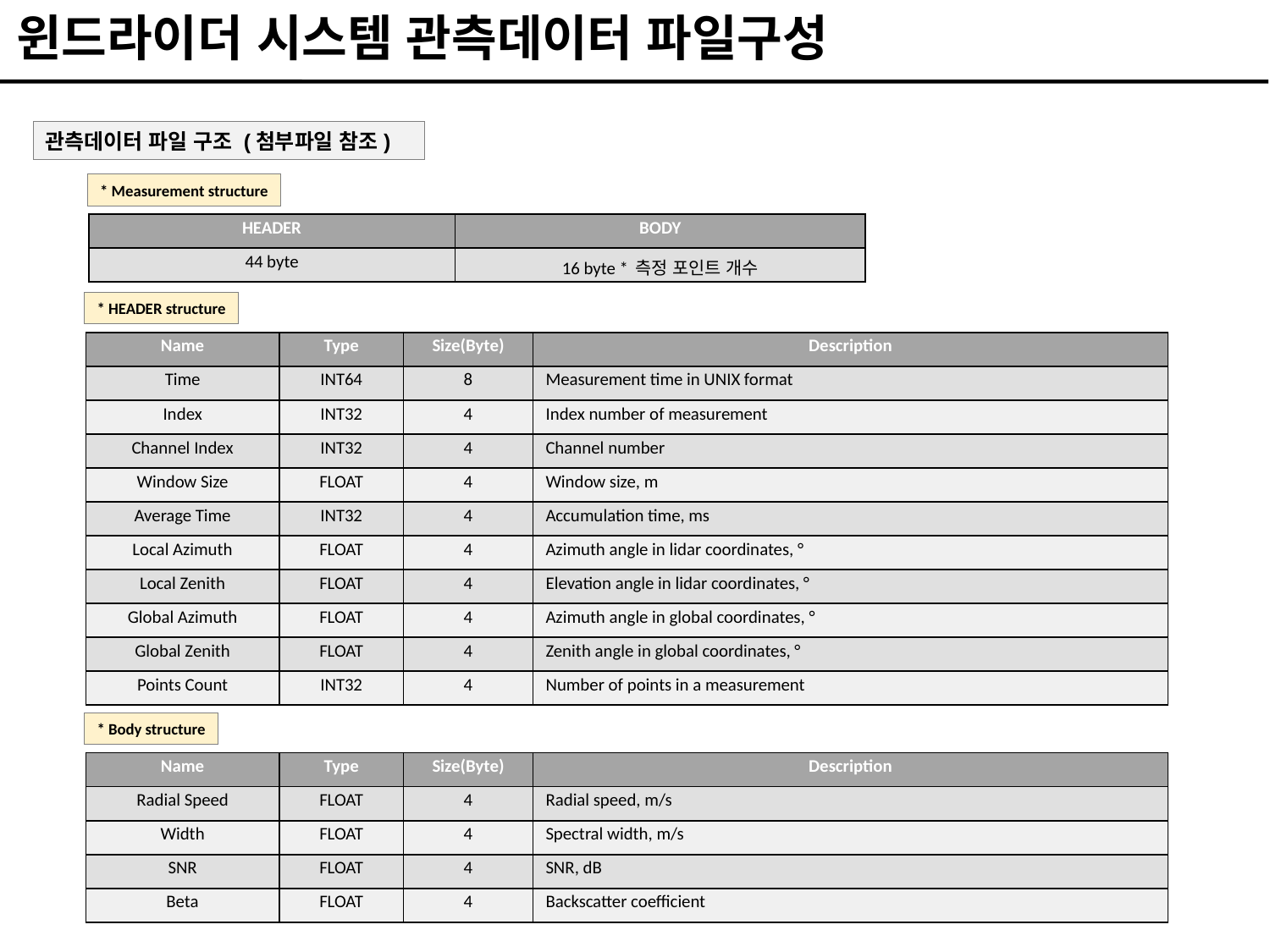

윈드라이더 시스템 관측데이터 파일구성

관측데이터 파일 구조 (첨부파일 참조)
* Measurement structure
| HEADER | BODY |
| --- | --- |
| 44 byte | 16 byte \* 측정 포인트 개수 |
* HEADER structure
| Name | Type | Size(Byte) | Description |
| --- | --- | --- | --- |
| Time | INT64 | 8 | Measurement time in UNIX format |
| Index | INT32 | 4 | Index number of measurement |
| Channel Index | INT32 | 4 | Channel number |
| Window Size | FLOAT | 4 | Window size, m |
| Average Time | INT32 | 4 | Accumulation time, ms |
| Local Azimuth | FLOAT | 4 | Azimuth angle in lidar coordinates, ° |
| Local Zenith | FLOAT | 4 | Elevation angle in lidar coordinates, ° |
| Global Azimuth | FLOAT | 4 | Azimuth angle in global coordinates, ° |
| Global Zenith | FLOAT | 4 | Zenith angle in global coordinates, ° |
| Points Count | INT32 | 4 | Number of points in a measurement |
* Body structure
| Name | Type | Size(Byte) | Description |
| --- | --- | --- | --- |
| Radial Speed | FLOAT | 4 | Radial speed, m/s |
| Width | FLOAT | 4 | Spectral width, m/s |
| SNR | FLOAT | 4 | SNR, dB |
| Beta | FLOAT | 4 | Backscatter coefficient |